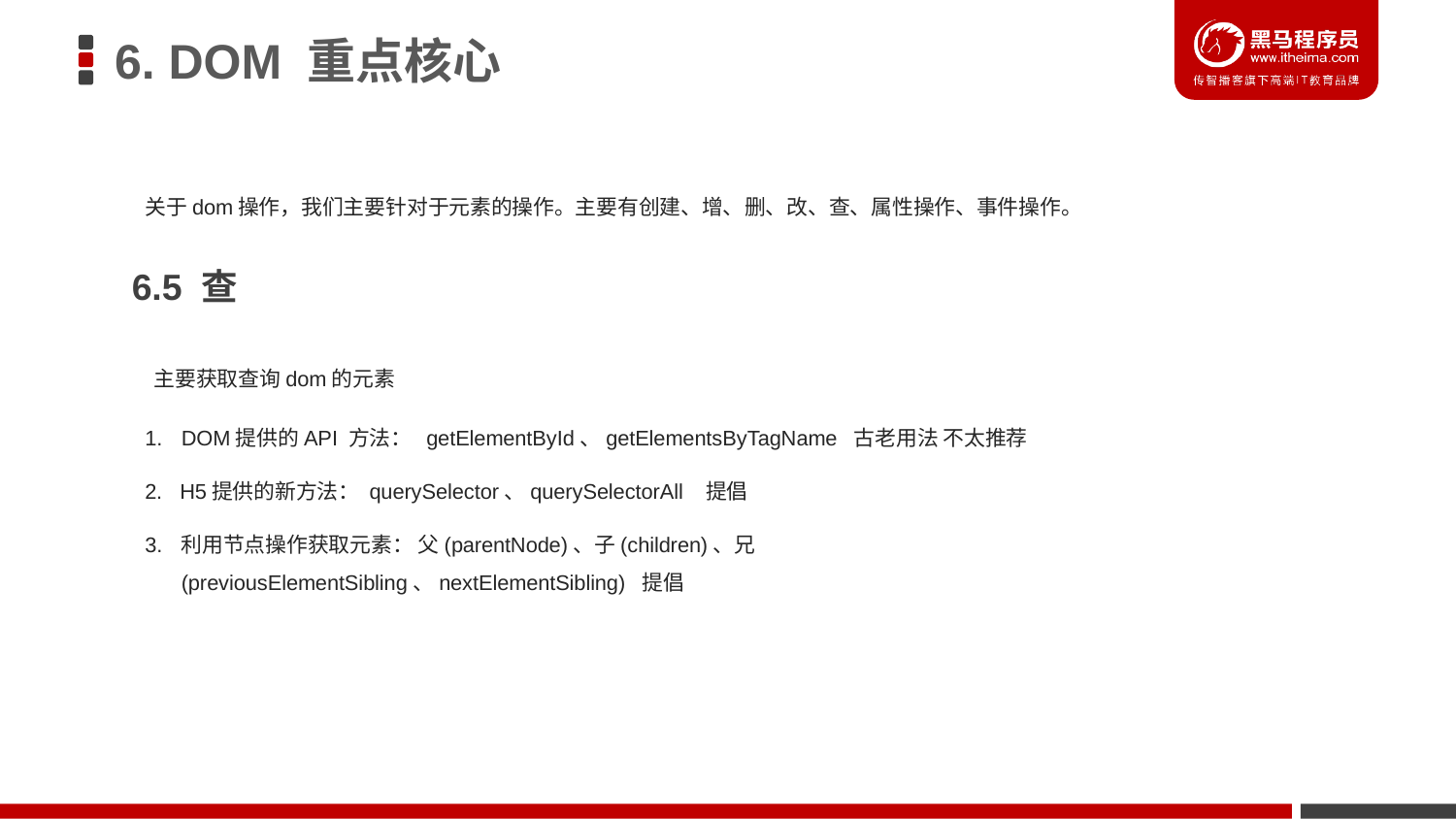

6. DOM 重点核心
关于dom操作，我们主要针对于元素的操作。主要有创建、增、删、改、查、属性操作、事件操作。
6.5 查
主要获取查询dom的元素
DOM提供的API 方法：  getElementById、getElementsByTagName  古老用法 不太推荐
2.   H5提供的新方法： querySelector、querySelectorAll   提倡
利用节点操作获取元素： 父(parentNode)、子(children)、兄(previousElementSibling、nextElementSibling)  提倡